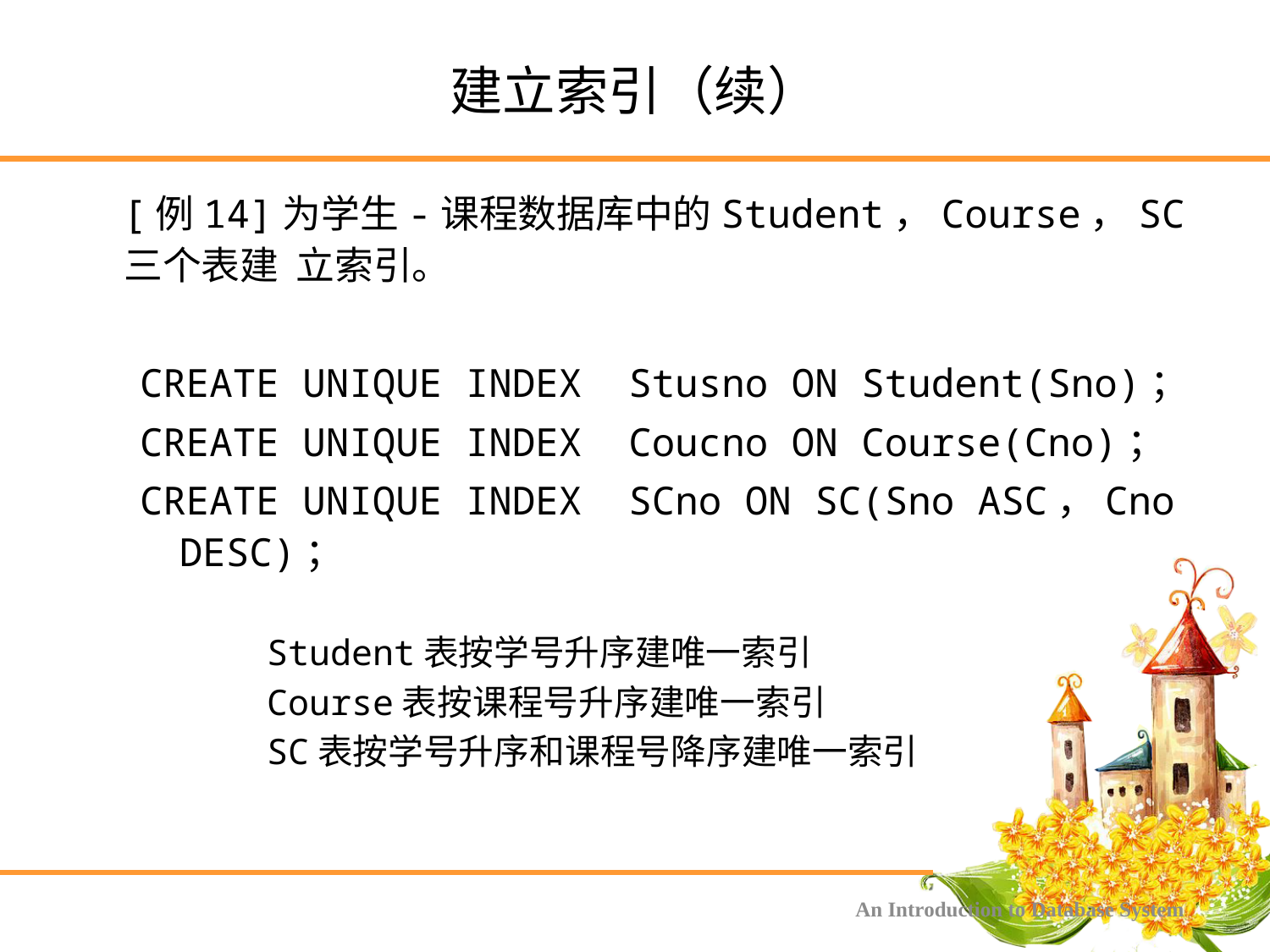

# 建立索引（续）
  [例14]为学生-课程数据库中的Student，Course，SC三个表建  立索引。

CREATE UNIQUE INDEX  Stusno ON Student(Sno)；
CREATE UNIQUE INDEX  Coucno ON Course(Cno)；
CREATE UNIQUE INDEX  SCno ON SC(Sno ASC，Cno DESC)；

      Student表按学号升序建唯一索引
      Course表按课程号升序建唯一索引
      SC表按学号升序和课程号降序建唯一索引
An Introduction to Database System